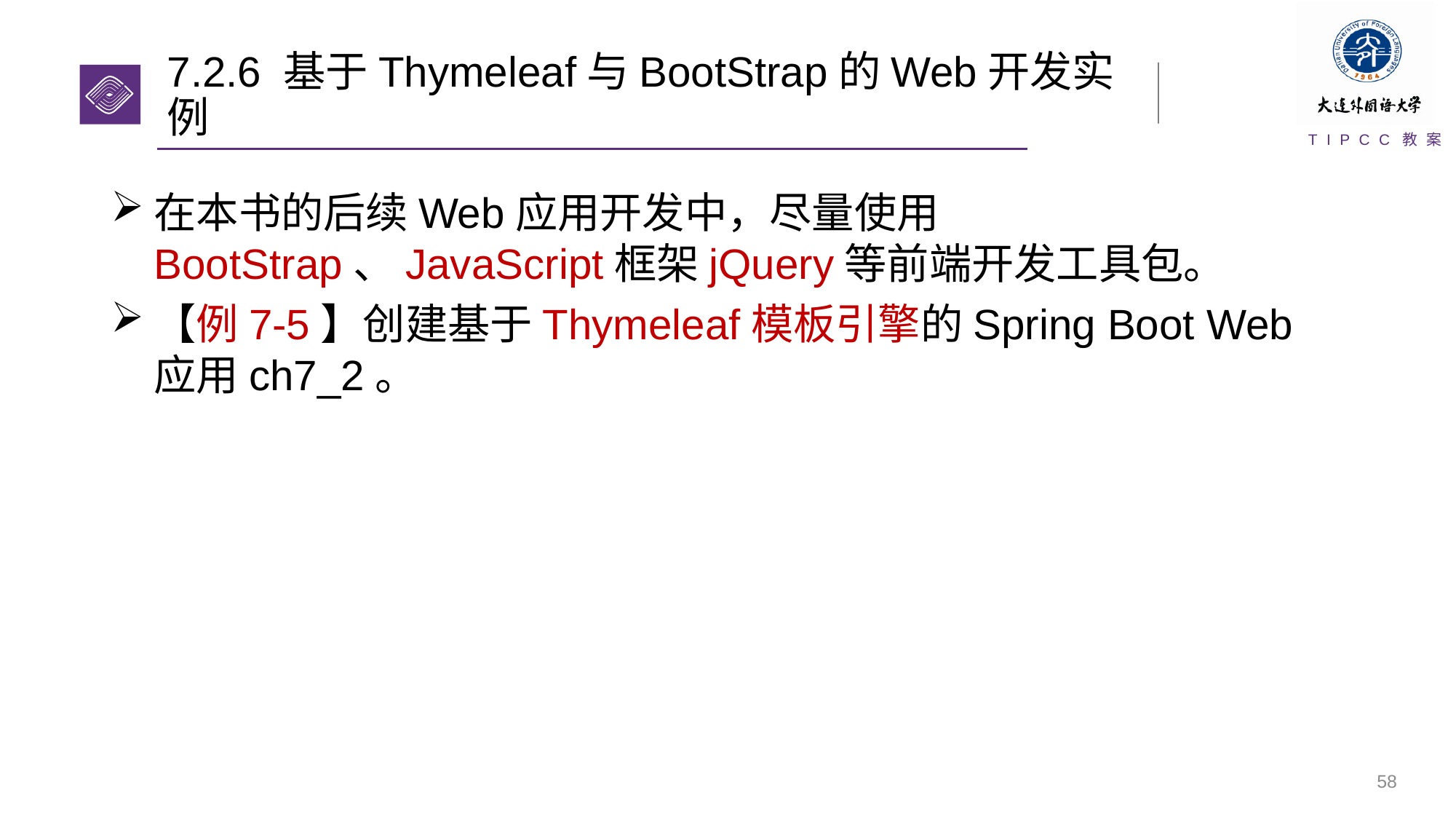

# 7.2.6 基于Thymeleaf与BootStrap的Web开发实例
在本书的后续Web应用开发中，尽量使用BootStrap、JavaScript框架jQuery等前端开发工具包。
【例7-5】创建基于Thymeleaf模板引擎的Spring Boot Web应用ch7_2。
58